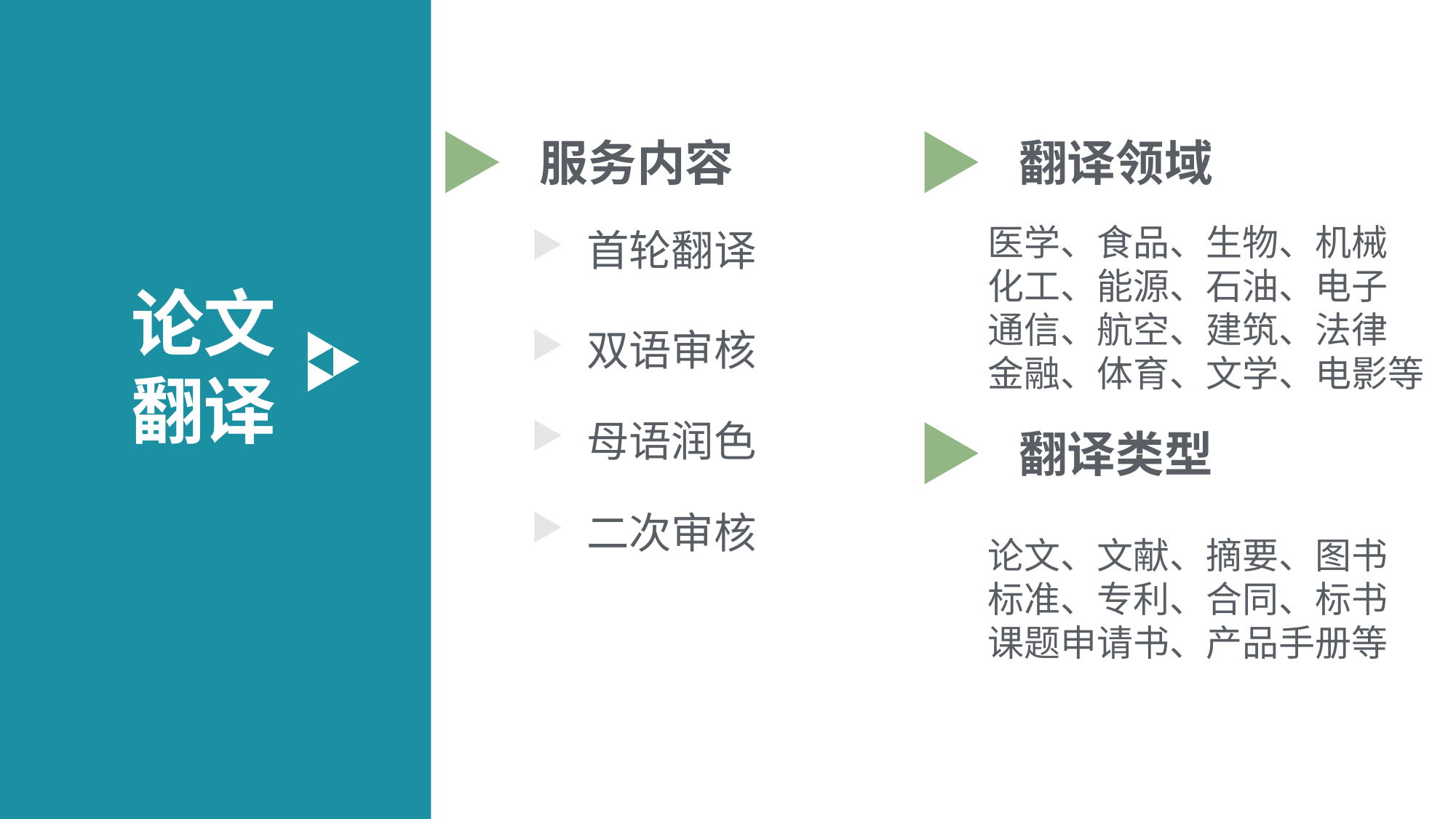

服务内容

翻译领域

医学、食品、生物、机械
化工、能源、石油、电子
通信、航空、建筑、法律
金融、体育、文学、电影等

首轮翻译

论文翻译
双语审核

母语润色

翻译类型

二次审核

论文、文献、摘要、图书
标准、专利、合同、标书课题申请书、产品手册等